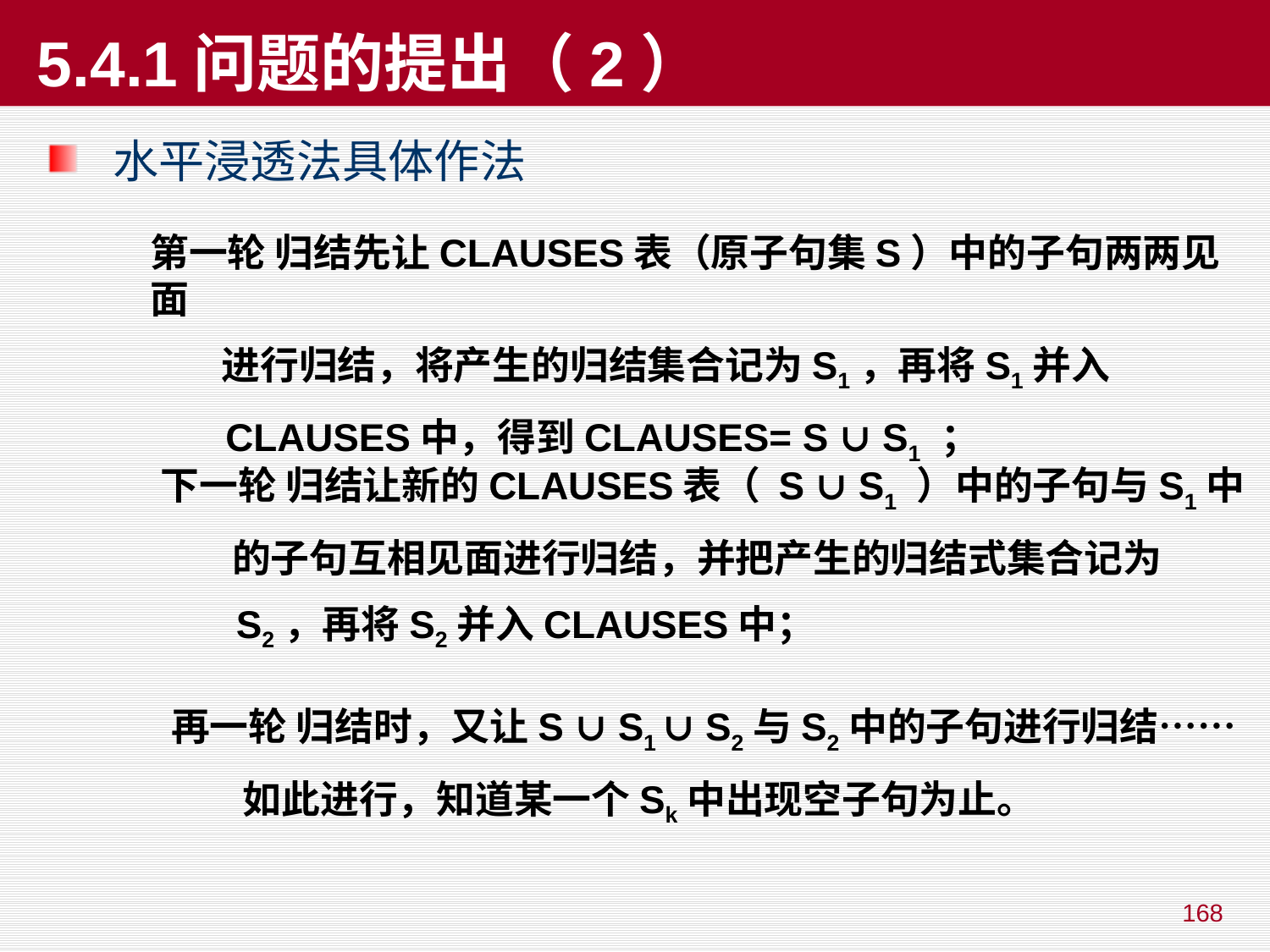

# 5.4.1问题的提出（2）
水平浸透法具体作法

第一轮 归结先让CLAUSES表（原子句集S）中的子句两两见面
       进行归结，将产生的归结集合记为S1，再将S1并入
       CLAUSES中，得到CLAUSES= S ∪ S1 ；
下一轮 归结让新的CLAUSES表（ S ∪ S1 ）中的子句与S1中
       的子句互相见面进行归结，并把产生的归结式集合记为
       S2，再将S2并入CLAUSES中；
再一轮 归结时，又让S ∪ S1 ∪ S2与S2中的子句进行归结……
       如此进行，知道某一个Sk中出现空子句为止。
168